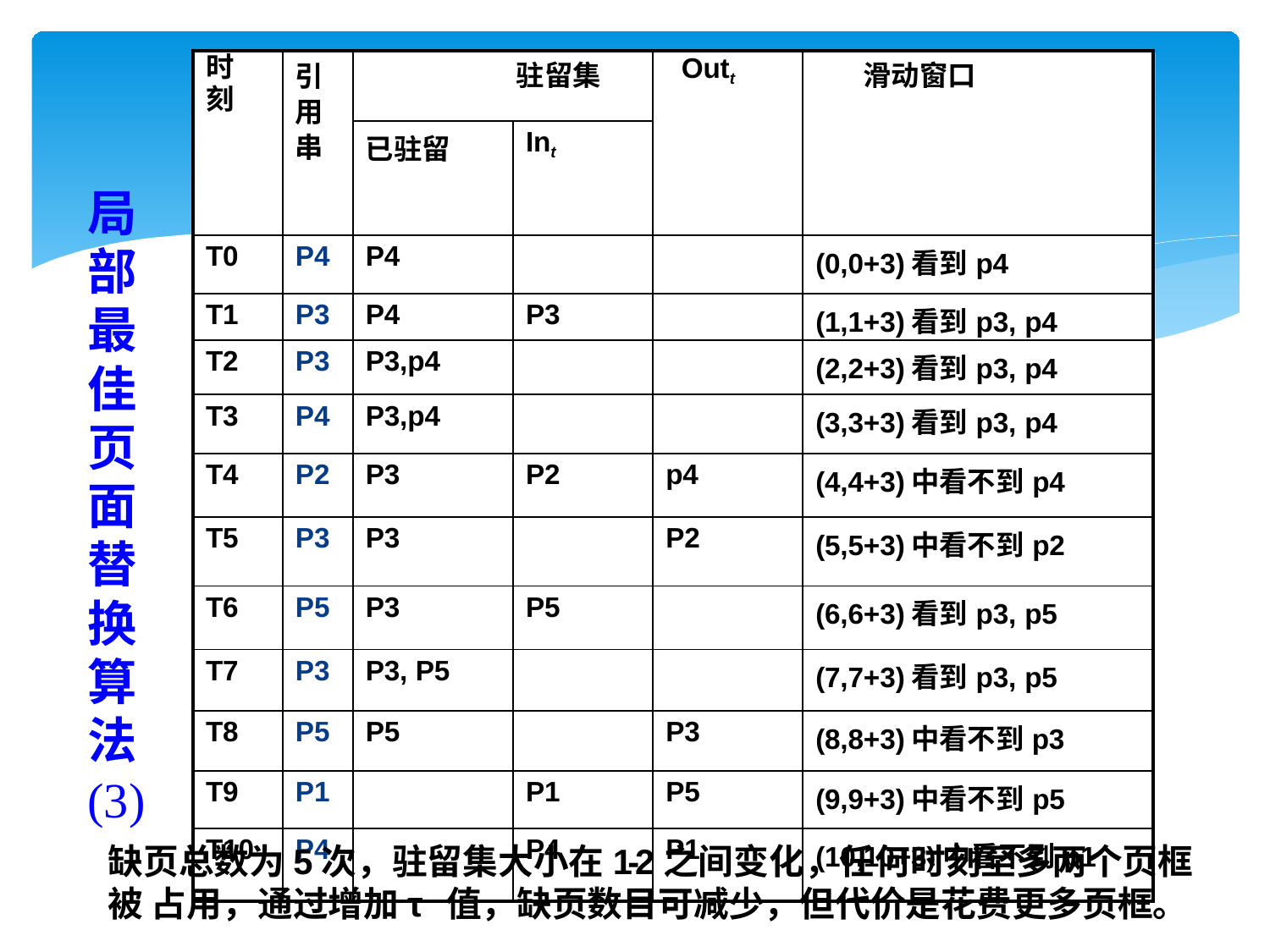

| 时 刻 | 引 用 串 | 驻留集 |  | Outt | 滑动窗口 |
| --- | --- | --- | --- | --- | --- |
|  |  | 已驻留 | Int |  |  |
| T0 | P4 | P4 |  |  | (0,0+3)看到p4 |
| T1 | P3 | P4 | P3 |  | (1,1+3)看到p3, p4 |
| T2 | P3 | P3,p4 |  |  | (2,2+3)看到p3, p4 |
| T3 | P4 | P3,p4 |  |  | (3,3+3)看到p3, p4 |
| T4 | P2 | P3 | P2 | p4 | (4,4+3)中看不到p4 |
| T5 | P3 | P3 |  | P2 | (5,5+3)中看不到p2 |
| T6 | P5 | P3 | P5 |  | (6,6+3)看到p3, p5 |
| T7 | P3 | P3, P5 |  |  | (7,7+3)看到p3, p5 |
| T8 | P5 | P5 |  | P3 | (8,8+3)中看不到p3 |
| T9 | P1 |  | P1 | P5 | (9,9+3)中看不到p5 |
| T10 | P4 |  | P4 | P1 | (10,10+3)中看不到p1 |

局 部 最 佳 页 面 替 换 算 法 (3)
缺页总数为5次，驻留集大小在1-2之间变化，任何时刻至多两个页框被 占用，通过增加τ值，缺页数目可减少，但代价是花费更多页框。